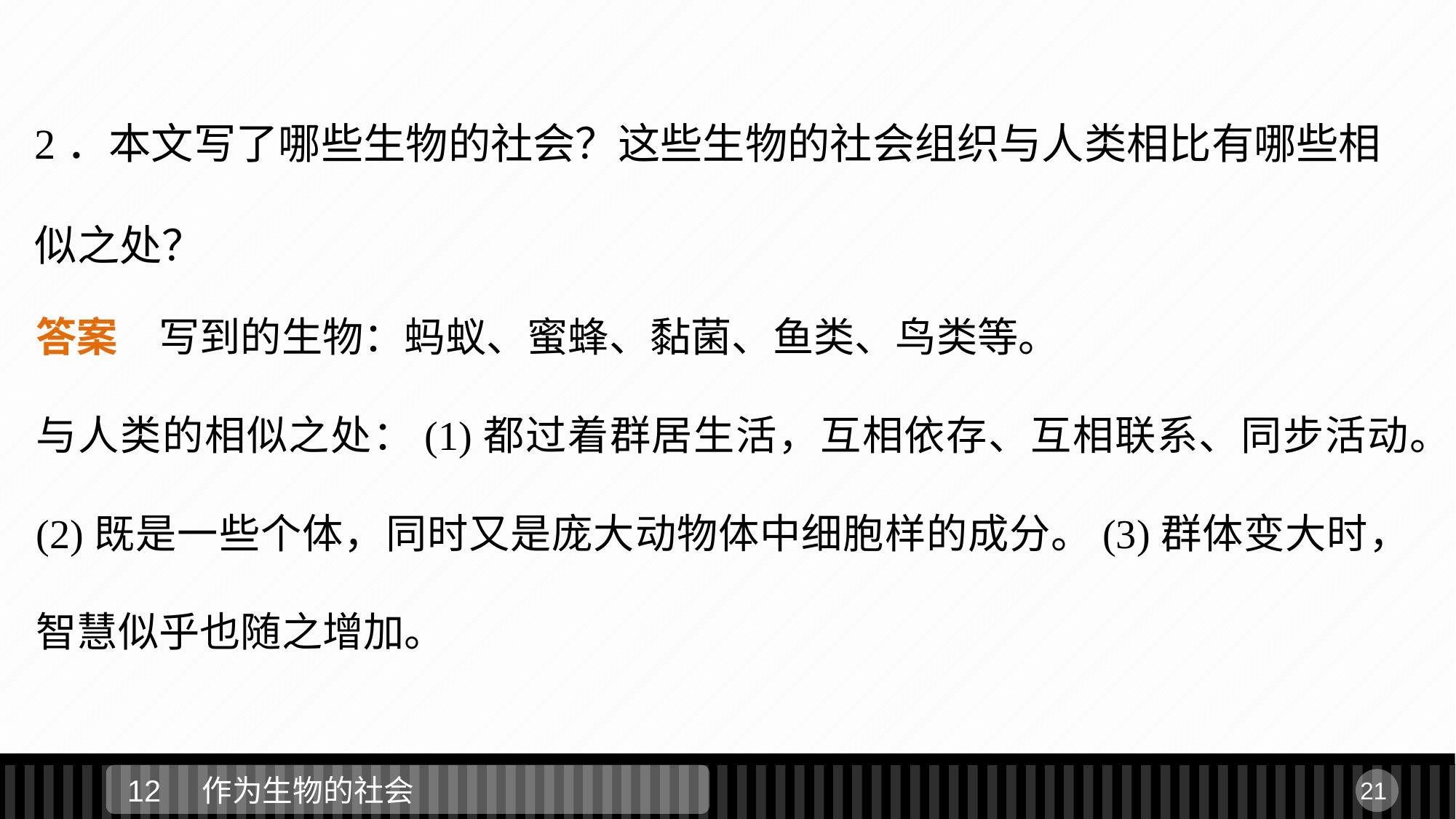

2．本文写了哪些生物的社会？这些生物的社会组织与人类相比有哪些相似之处？
答案　写到的生物：蚂蚁、蜜蜂、黏菌、鱼类、鸟类等。
与人类的相似之处：(1)都过着群居生活，互相依存、互相联系、同步活动。(2)既是一些个体，同时又是庞大动物体中细胞样的成分。(3)群体变大时，智慧似乎也随之增加。